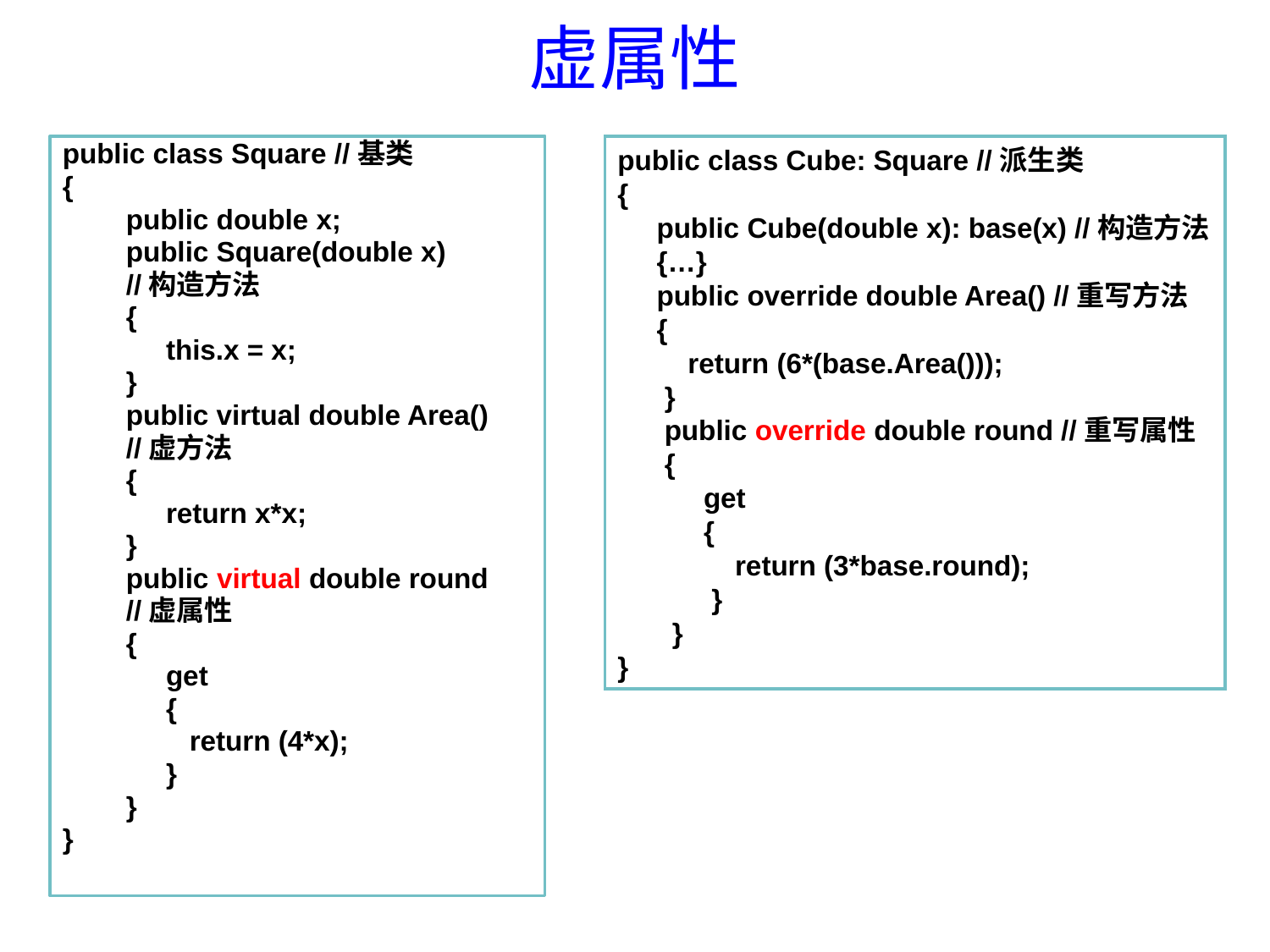

# 虚属性
public class Square //基类
{
public double x;
public Square(double x)
//构造方法
{
	this.x = x;
}
public virtual double Area()
//虚方法
{
	return x*x;
}
public virtual double round
//虚属性
{
	get
	{
	   return (4*x);
	}
}
}
public class Cube: Square //派生类
{
     public Cube(double x): base(x) //构造方法
     {…}
     public override double Area() //重写方法
     {
         return (6*(base.Area()));
      }
      public override double round //重写属性
      {
           get
           {
               return (3*base.round);
            }
       }
}